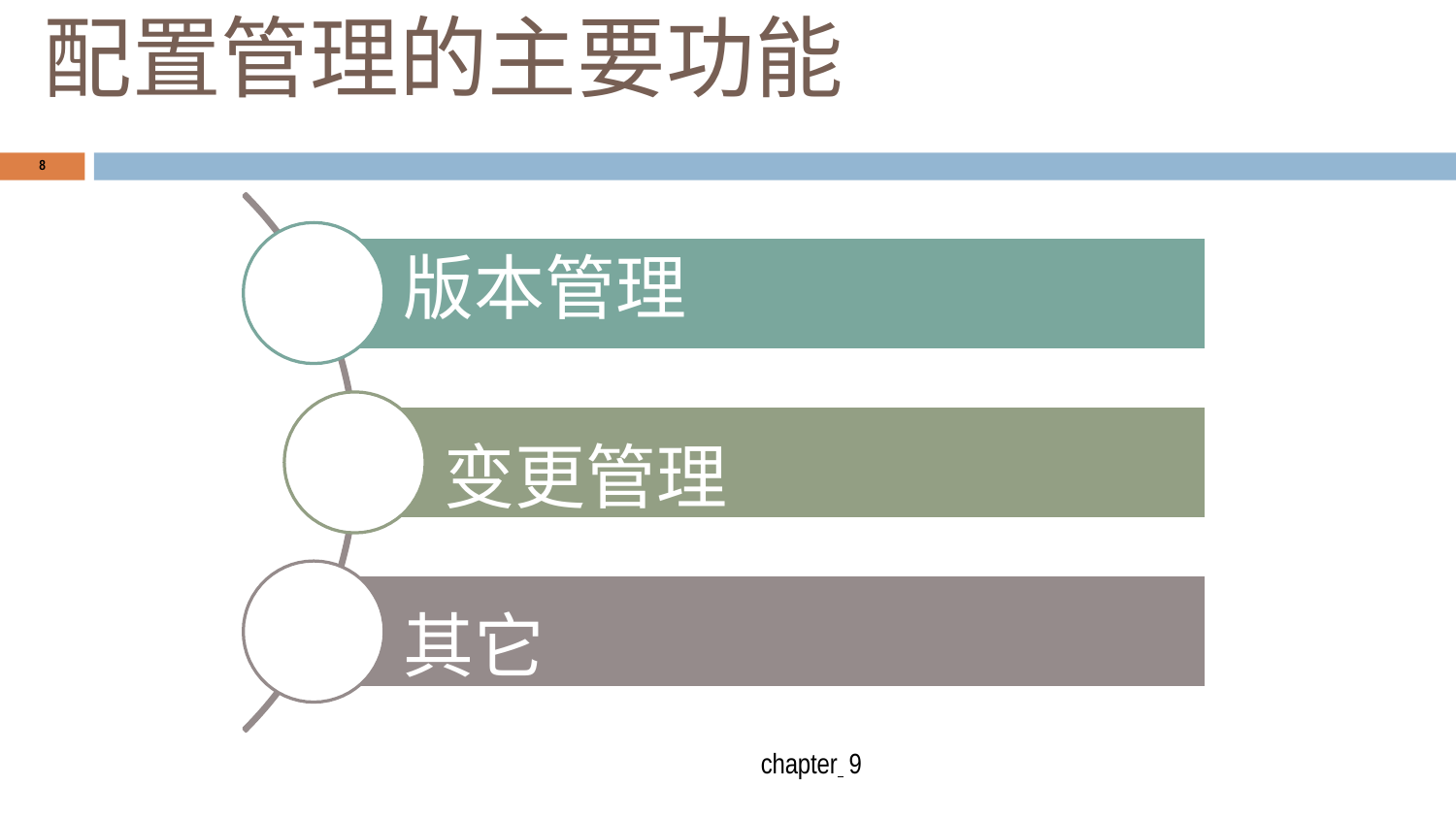

# 配置管理的主要功能
8

版本管理
变更管理 其它

chapter 9